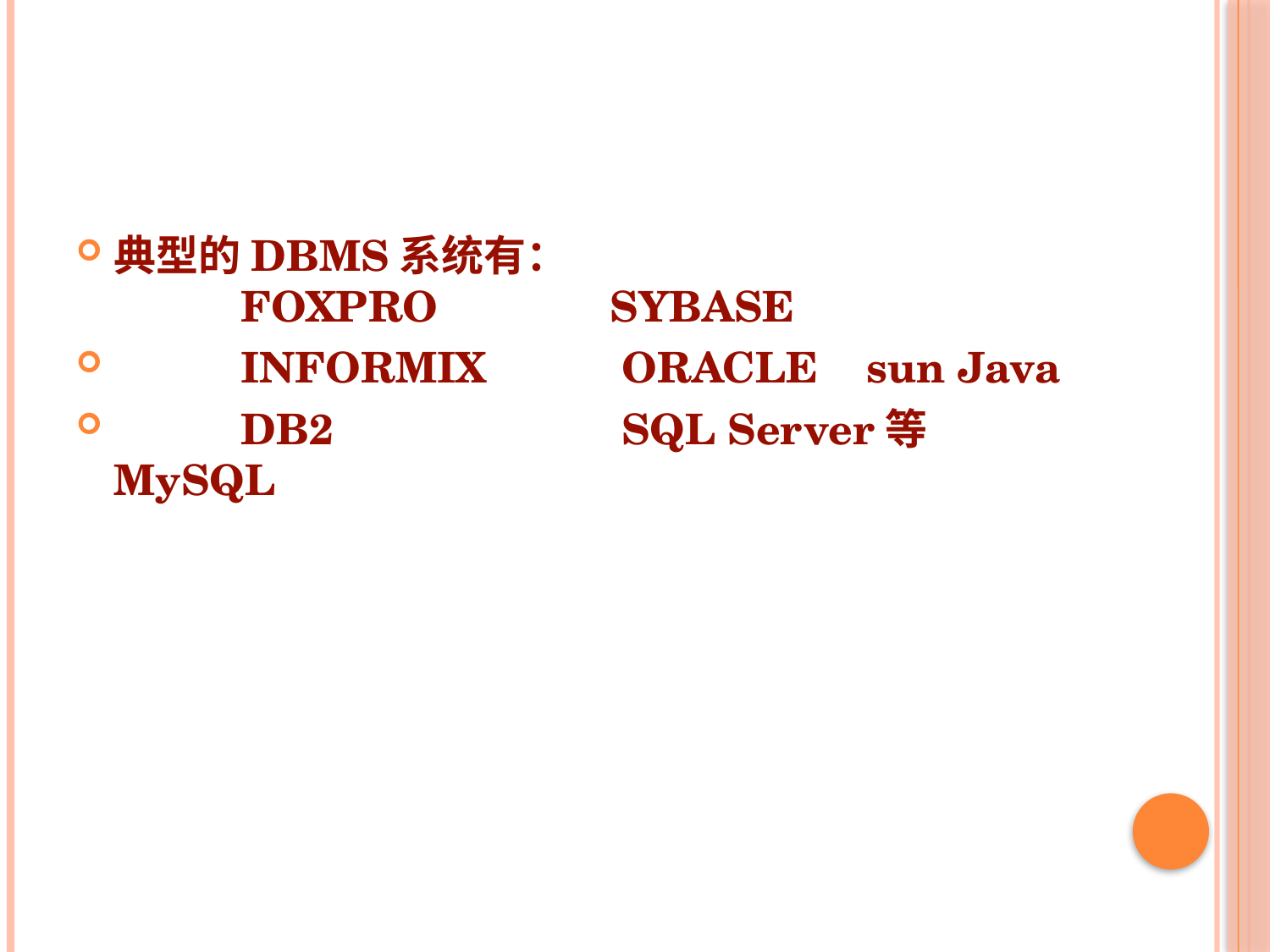

#
典型的DBMS系统有：
	FOXPRO　	           SYBASE
	INFORMIX   	ORACLE    sun Java
	DB2　　　    	SQL Server等 MySQL